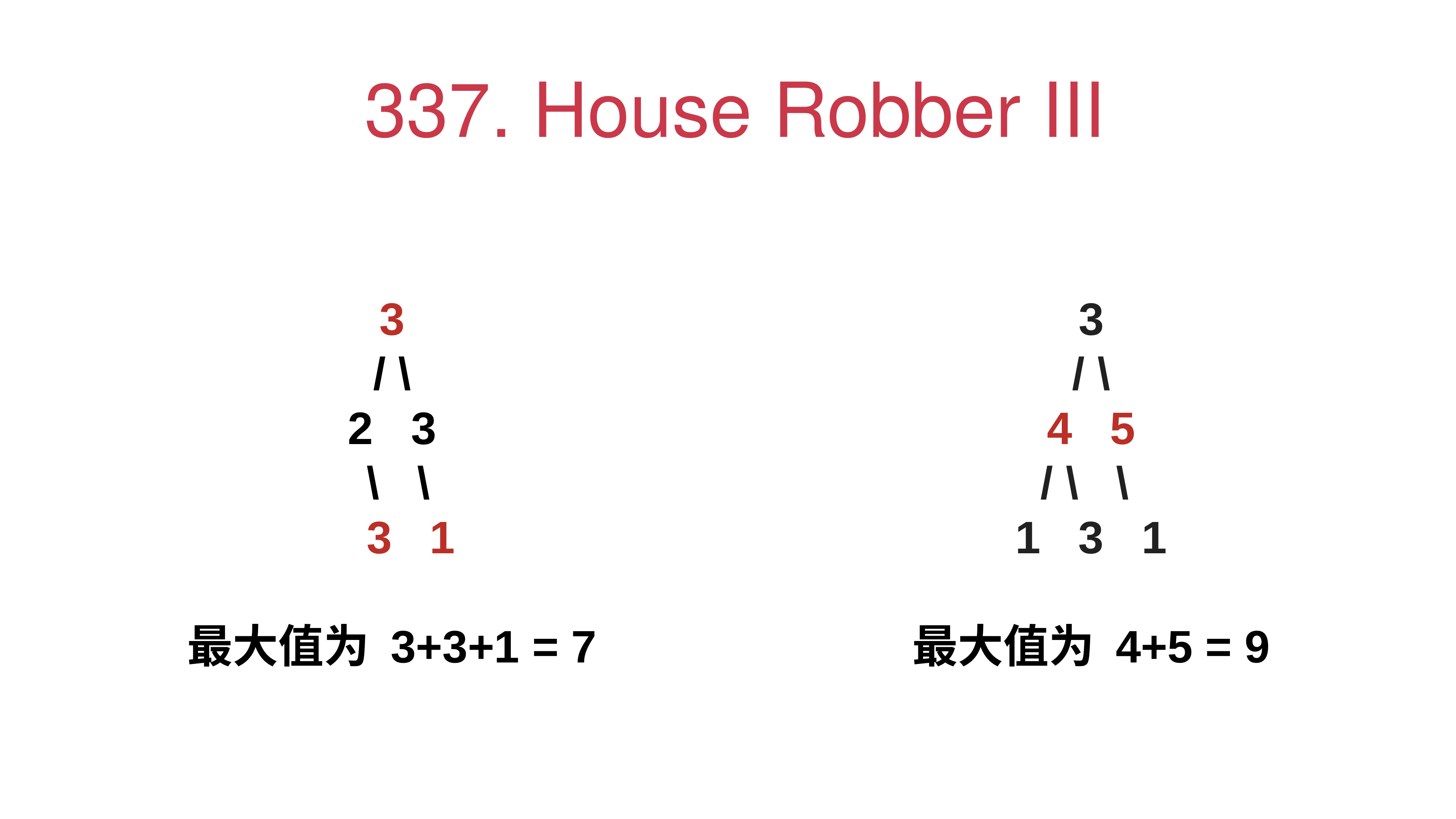

# 337. House Robber III
3
/ \
2   3
  \   \
   3   1

最大值为 3+3+1 = 7
3
/ \
4   5
/ \   \
1   3   1

最大值为 4+5 = 9